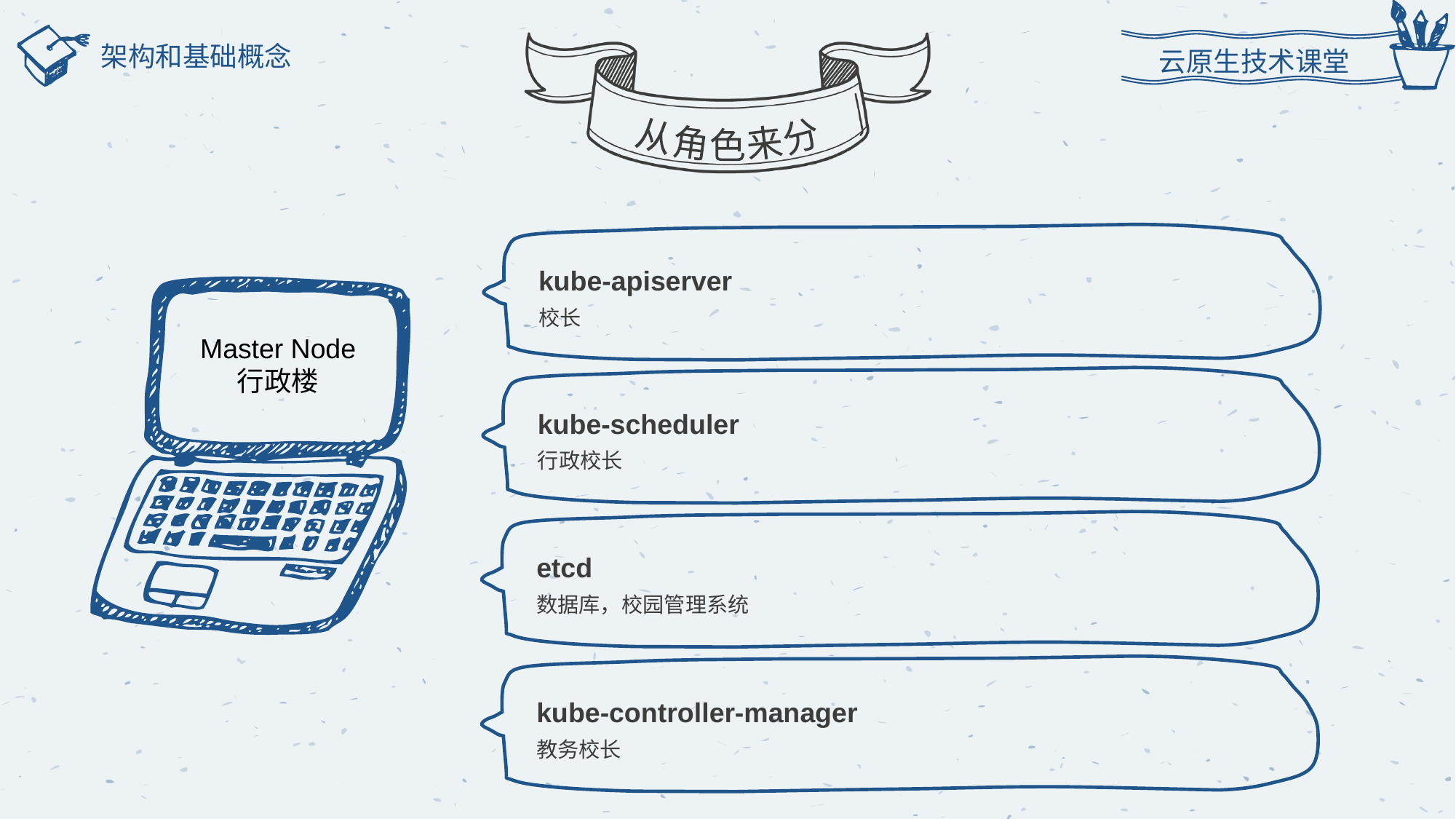

云原生技术课堂
从角色来分

架构和基础概念

kube-apiserver
校长

Master Node
行政楼

kube-scheduler
行政校长

etcd
数据库，校园管理系统

kube-controller-manager
教务校长